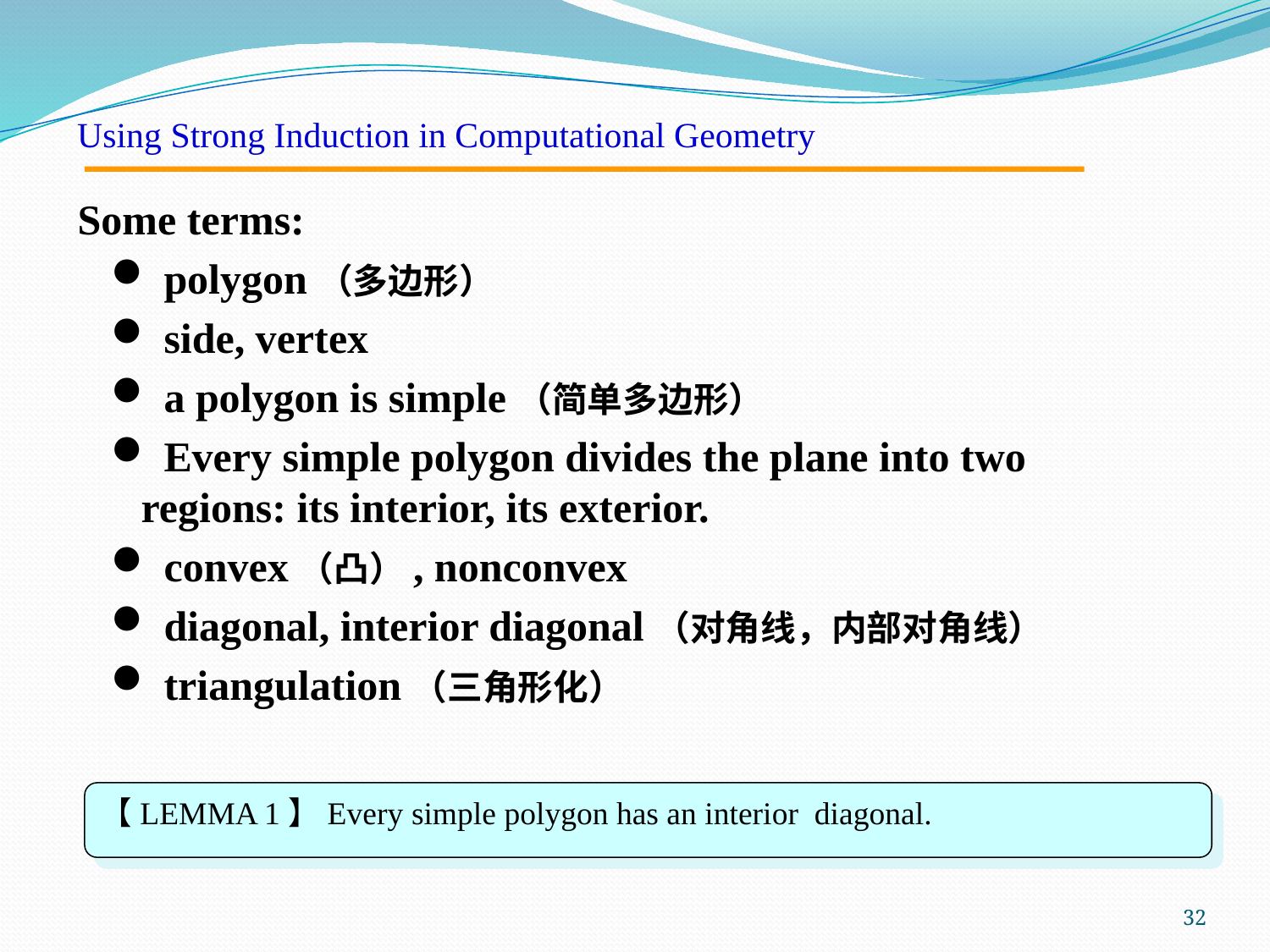

Using Strong Induction in Computational Geometry

Some terms:
 polygon（多边形）
 side, vertex
 a polygon is simple（简单多边形）
 Every simple polygon divides the plane into two regions: its interior, its exterior.
 convex（凸）, nonconvex
 diagonal, interior diagonal（对角线，内部对角线）
 triangulation（三角形化）
【LEMMA 1】Every simple polygon has an interior  diagonal.
32